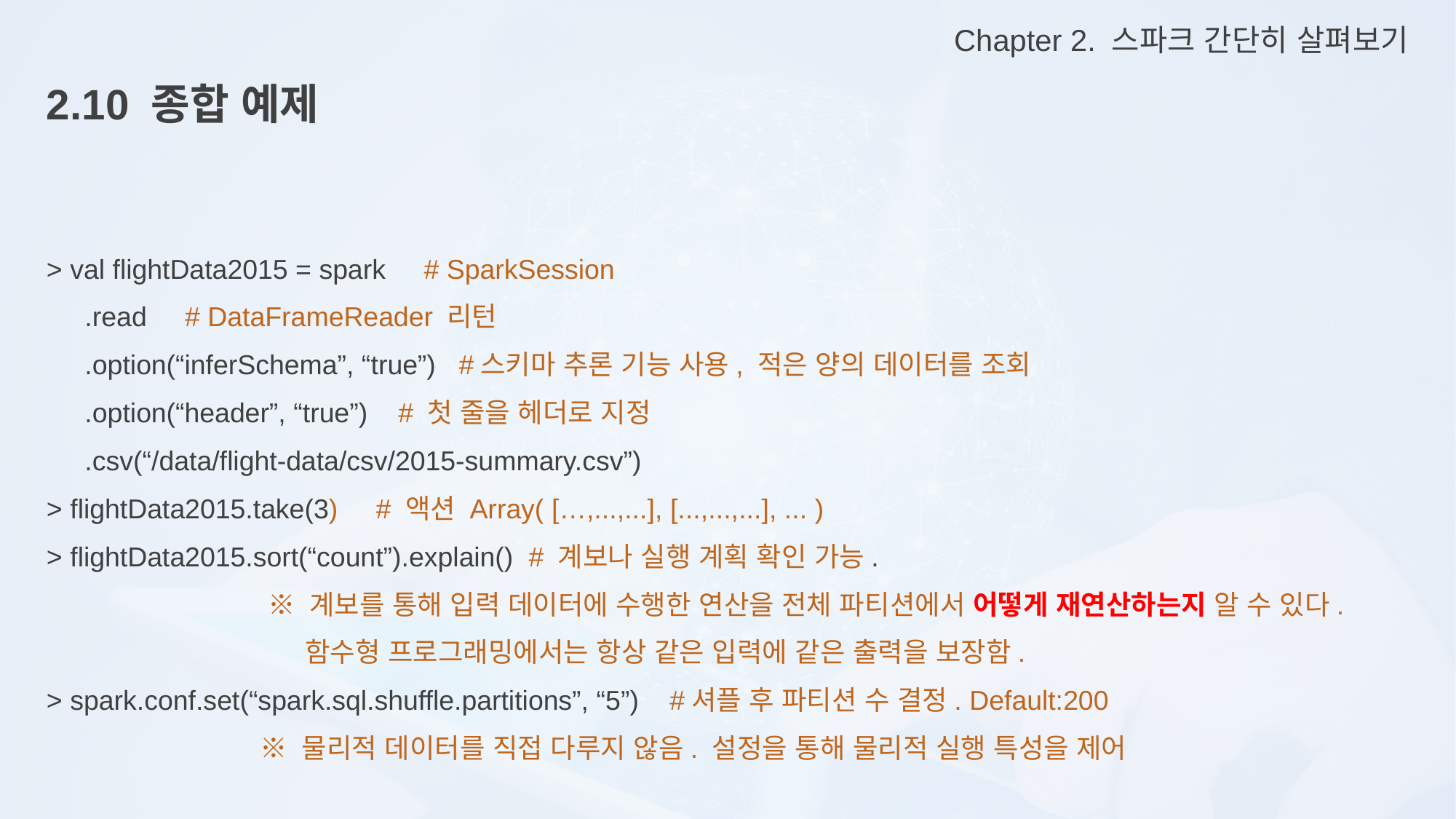

Chapter 2. 스파크 간단히 살펴보기
2.10 종합 예제

> val flightData2015 = spark     # SparkSession
     .read     # DataFrameReader 리턴
     .option(“inferSchema”, “true”)   #스키마 추론 기능 사용, 적은 양의 데이터를 조회
     .option(“header”, “true”)    # 첫 줄을 헤더로 지정
     .csv(“/data/flight-data/csv/2015-summary.csv”)
> flightData2015.take(3)     # 액션 Array( […,...,...], [...,...,...], ... )
> flightData2015.sort(“count”).explain()  # 계보나 실행 계획 확인 가능.
                             ※ 계보를 통해 입력 데이터에 수행한 연산을 전체 파티션에서 어떻게 재연산하는지 알 수 있다.
                                 함수형 프로그래밍에서는 항상 같은 입력에 같은 출력을 보장함.
> spark.conf.set(“spark.sql.shuffle.partitions”, “5”)    #셔플 후 파티션 수 결정. Default:200
                            ※ 물리적 데이터를 직접 다루지 않음. 설정을 통해 물리적 실행 특성을 제어